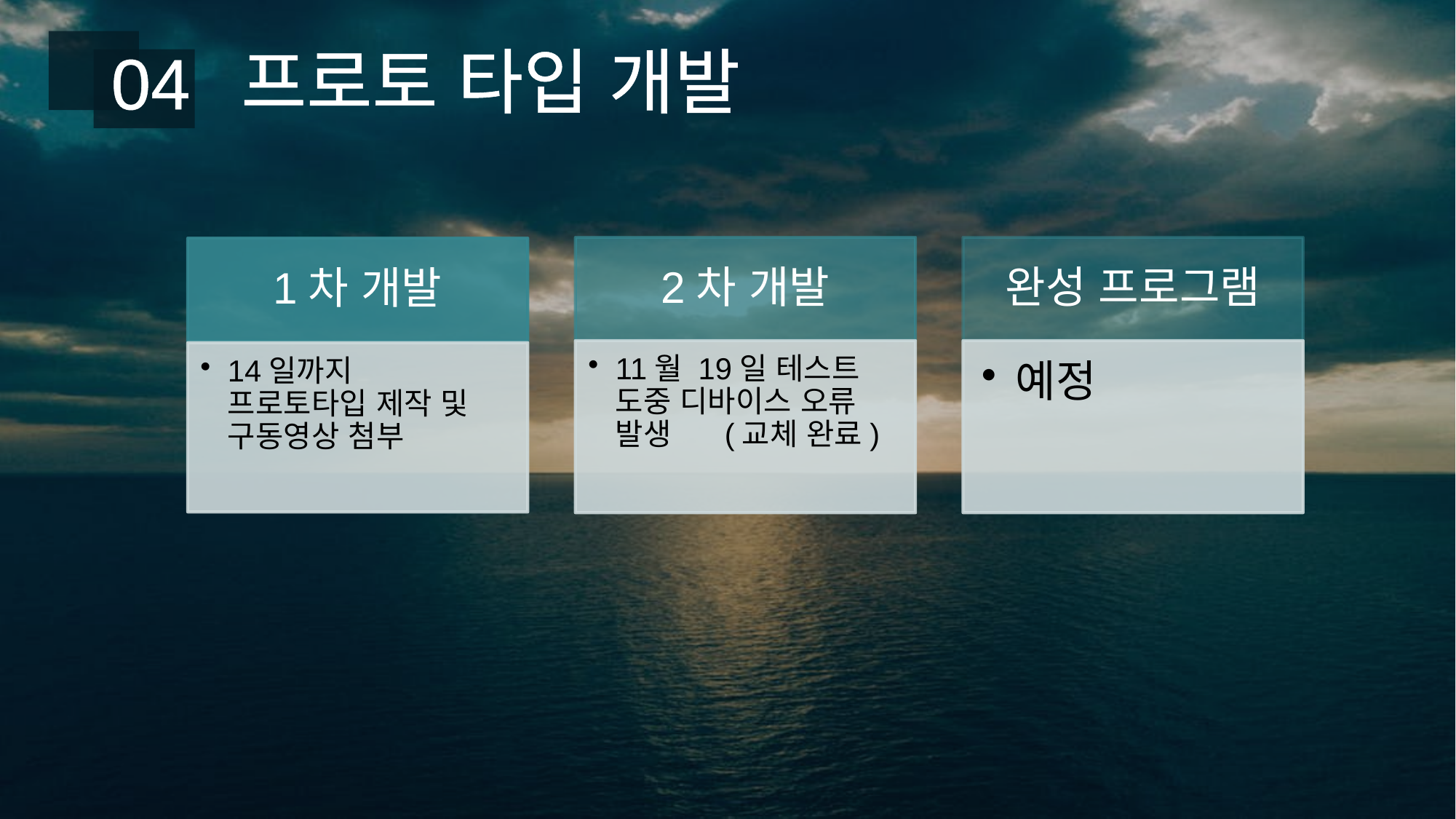

1차 개발
14일까지
프로토타입 제작 및 구동영상 첨부
2차 개발
11월 19일 테스트
도중 디바이스 오류 발생	(교체 완료)
완성 프로그램
예정

프로토 타입 개발
04